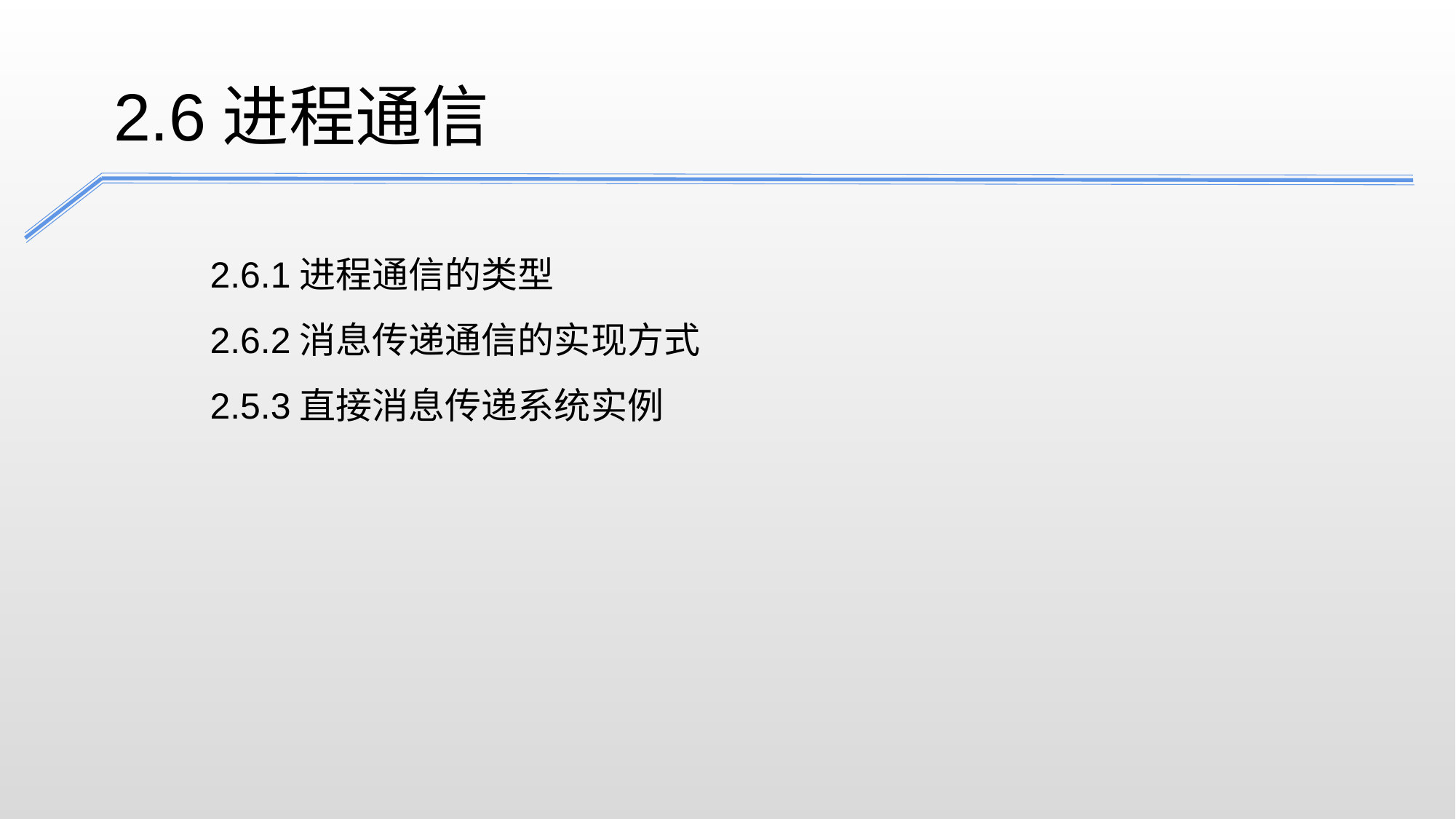

2.6进程通信

2.6.1进程通信的类型
2.6.2消息传递通信的实现方式
2.5.3直接消息传递系统实例